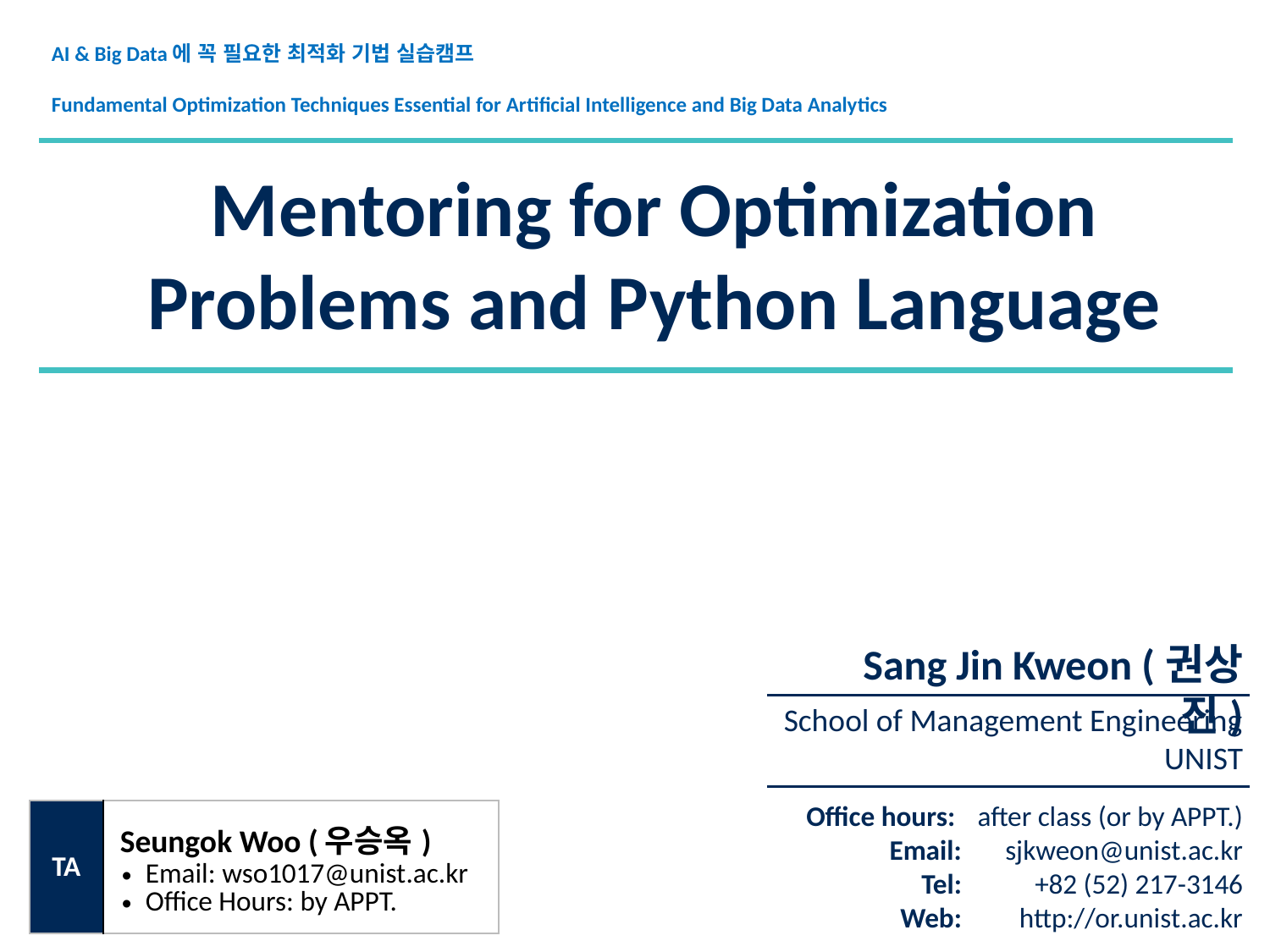

AI & Big Data에 꼭 필요한 최적화 기법 실습캠프

Fundamental Optimization Techniques Essential for Artificial Intelligence and Big Data Analytics
Mentoring for Optimization Problems and Python Language
Sang Jin Kweon (권상진)
School of Management Engineering
UNIST
Office hours:
Email:
Tel:
Web:
after class (or by APPT.)
sjkweon@unist.ac.kr
+82 (52) 217-3146
http://or.unist.ac.kr
| TA | Seungok Woo (우승옥) Email: wso1017@unist.ac.kr Office Hours: by APPT. |
| --- | --- |